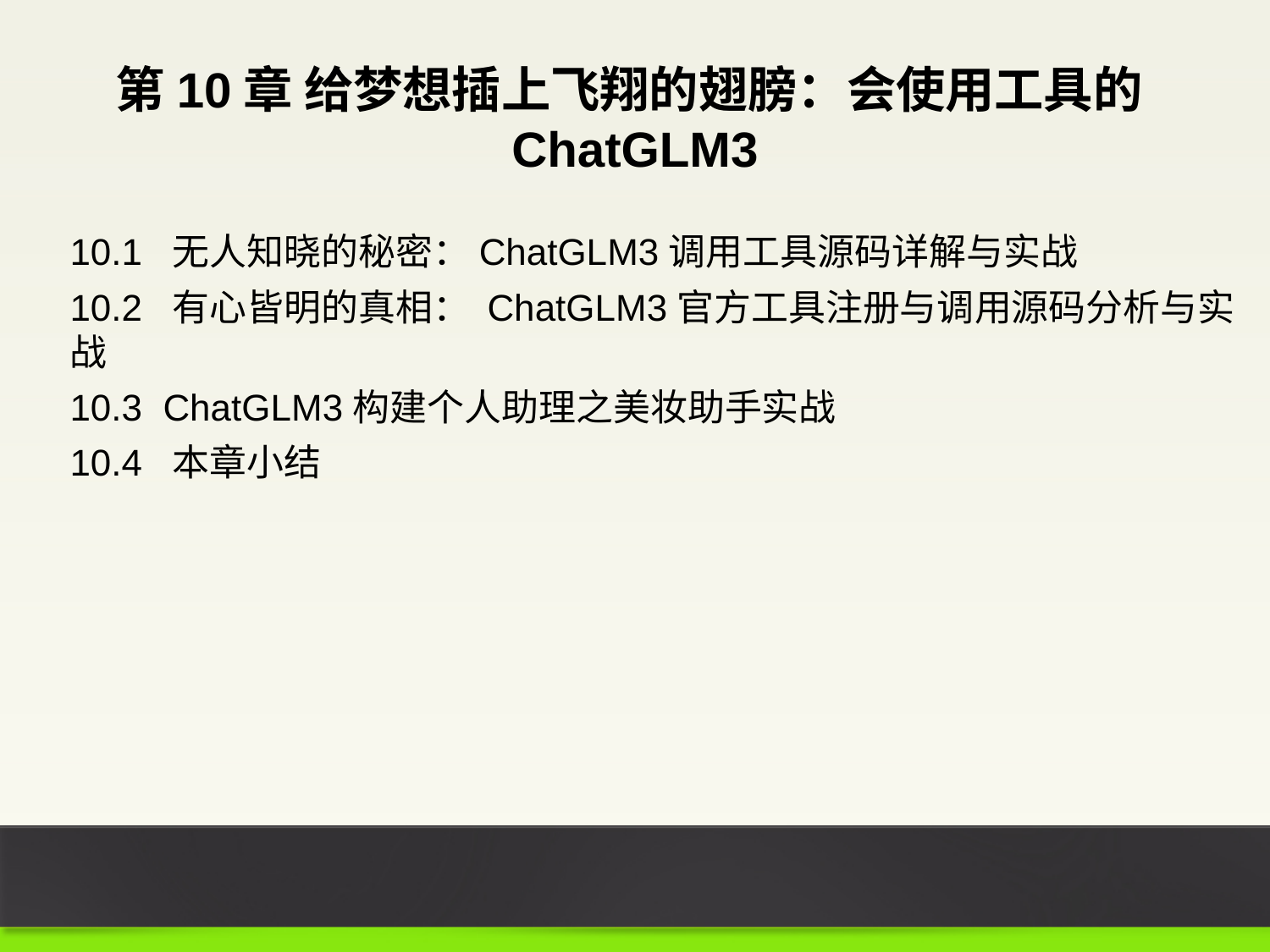

第10章 给梦想插上飞翔的翅膀：会使用工具的ChatGLM3
10.1  无人知晓的秘密：ChatGLM3调用工具源码详解与实战
10.2  有心皆明的真相： ChatGLM3官方工具注册与调用源码分析与实战
10.3  ChatGLM3构建个人助理之美妆助手实战
10.4  本章小结